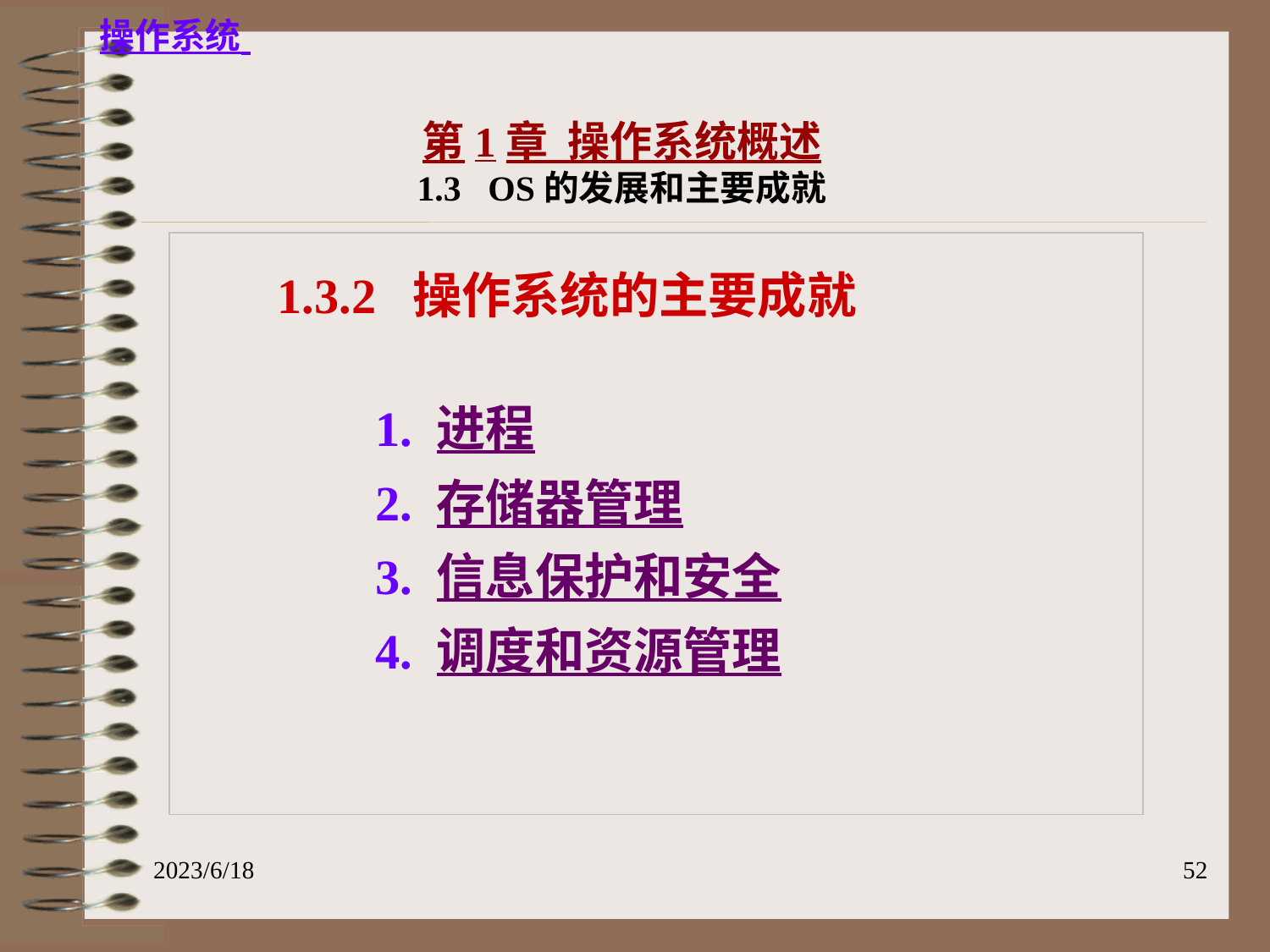

第1章  操作系统概述
1.3   OS的发展和主要成就

1.3.2  操作系统的主要成就

        1. 进程
        2. 存储器管理
        3. 信息保护和安全
        4. 调度和资源管理
2023/6/18
52